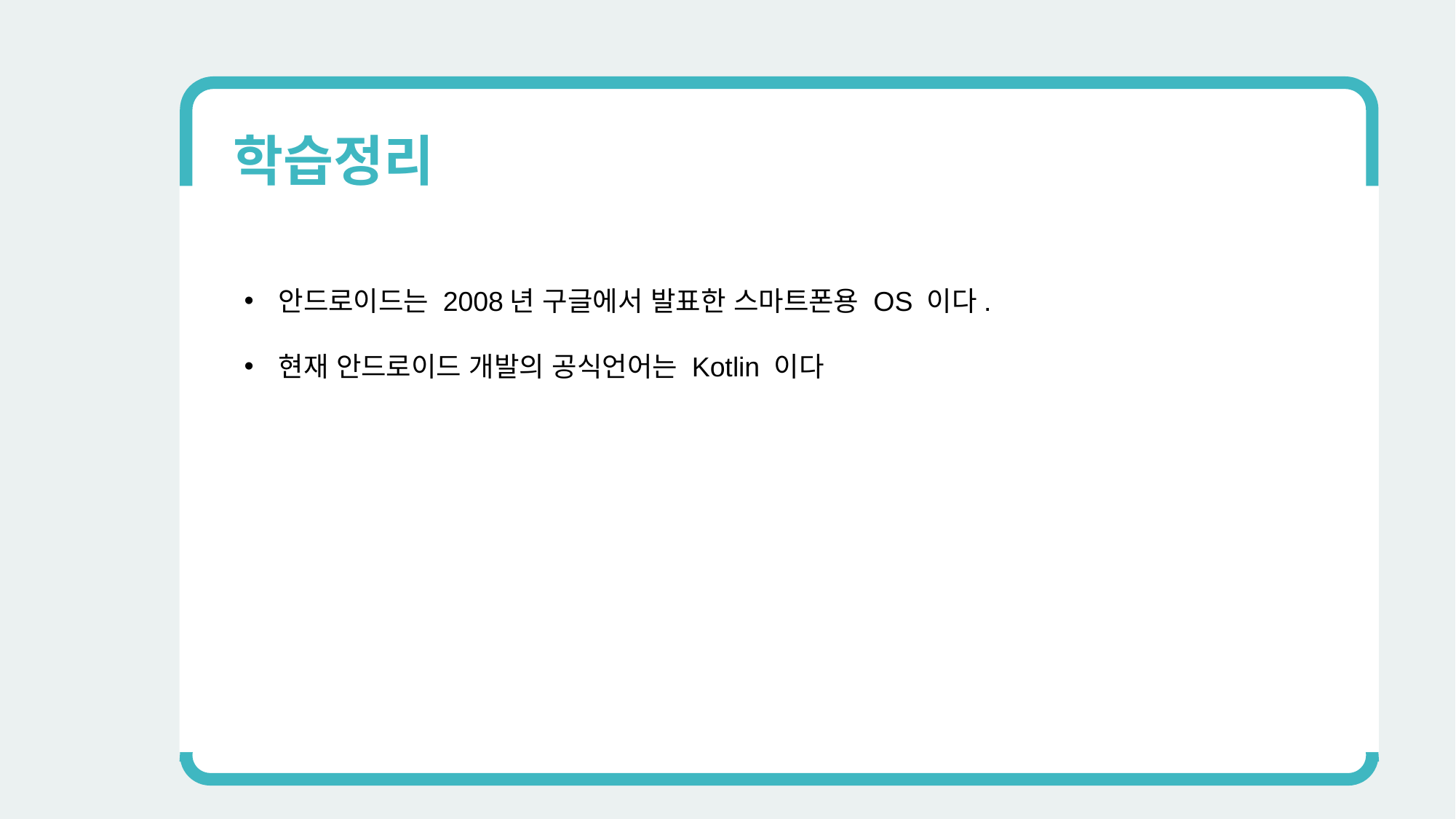

학습정리

안드로이드는 2008년 구글에서 발표한 스마트폰용 OS 이다.
현재 안드로이드 개발의 공식언어는 Kotlin 이다